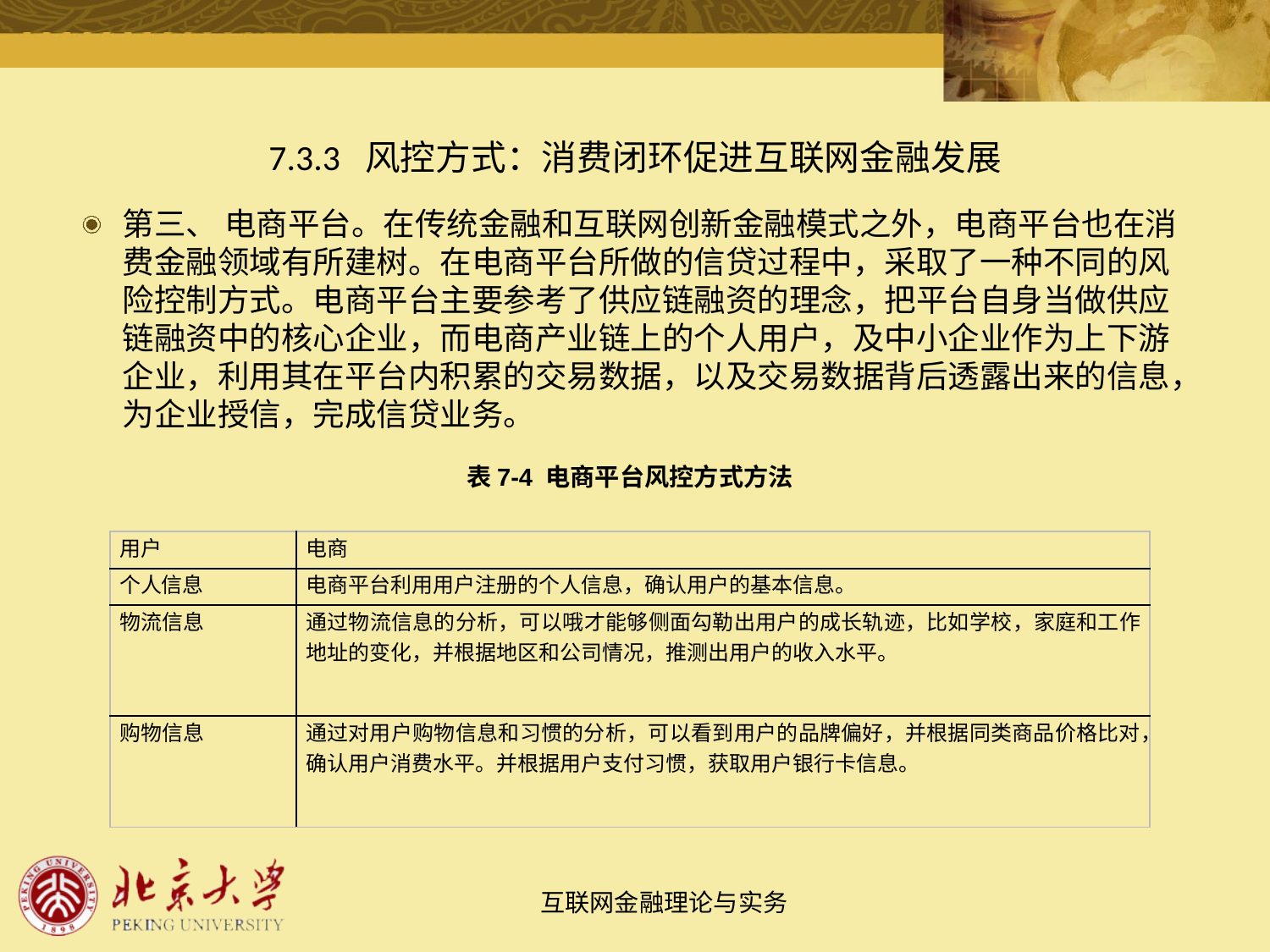

# 7.3.3  风控方式：消费闭环促进互联网金融发展
第三、 电商平台。在传统金融和互联网创新金融模式之外，电商平台也在消费金融领域有所建树。在电商平台所做的信贷过程中，采取了一种不同的风险控制方式。电商平台主要参考了供应链融资的理念，把平台自身当做供应链融资中的核心企业，而电商产业链上的个人用户，及中小企业作为上下游企业，利用其在平台内积累的交易数据，以及交易数据背后透露出来的信息，为企业授信，完成信贷业务。
表7-4 电商平台风控方式方法
| 用户 | 电商 |
| --- | --- |
| 个人信息 | 电商平台利用用户注册的个人信息，确认用户的基本信息。 |
| 物流信息 | 通过物流信息的分析，可以哦才能够侧面勾勒出用户的成长轨迹，比如学校，家庭和工作地址的变化，并根据地区和公司情况，推测出用户的收入水平。 |
| 购物信息 | 通过对用户购物信息和习惯的分析，可以看到用户的品牌偏好，并根据同类商品价格比对，确认用户消费水平。并根据用户支付习惯，获取用户银行卡信息。 |